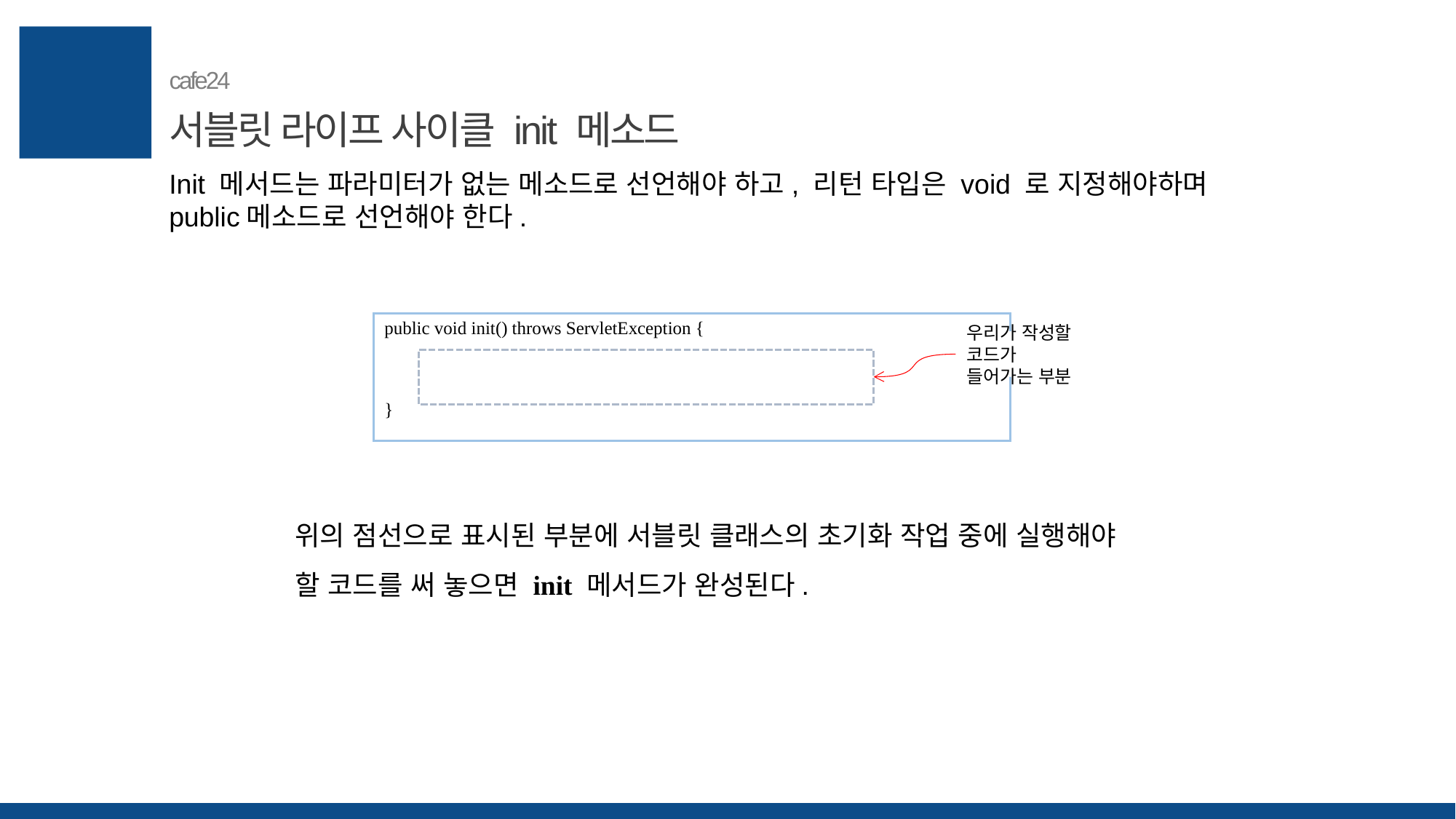

cafe24
서블릿 라이프 사이클 init 메소드
Init 메서드는 파라미터가 없는 메소드로 선언해야 하고, 리턴 타입은 void 로 지정해야하며 public메소드로 선언해야 한다.
| public void init() throws ServletException { } |
| --- |
우리가 작성할 코드가
들어가는 부분

위의 점선으로 표시된 부분에 서블릿 클래스의 초기화 작업 중에 실행해야 할 코드를 써 놓으면 init 메서드가 완성된다.